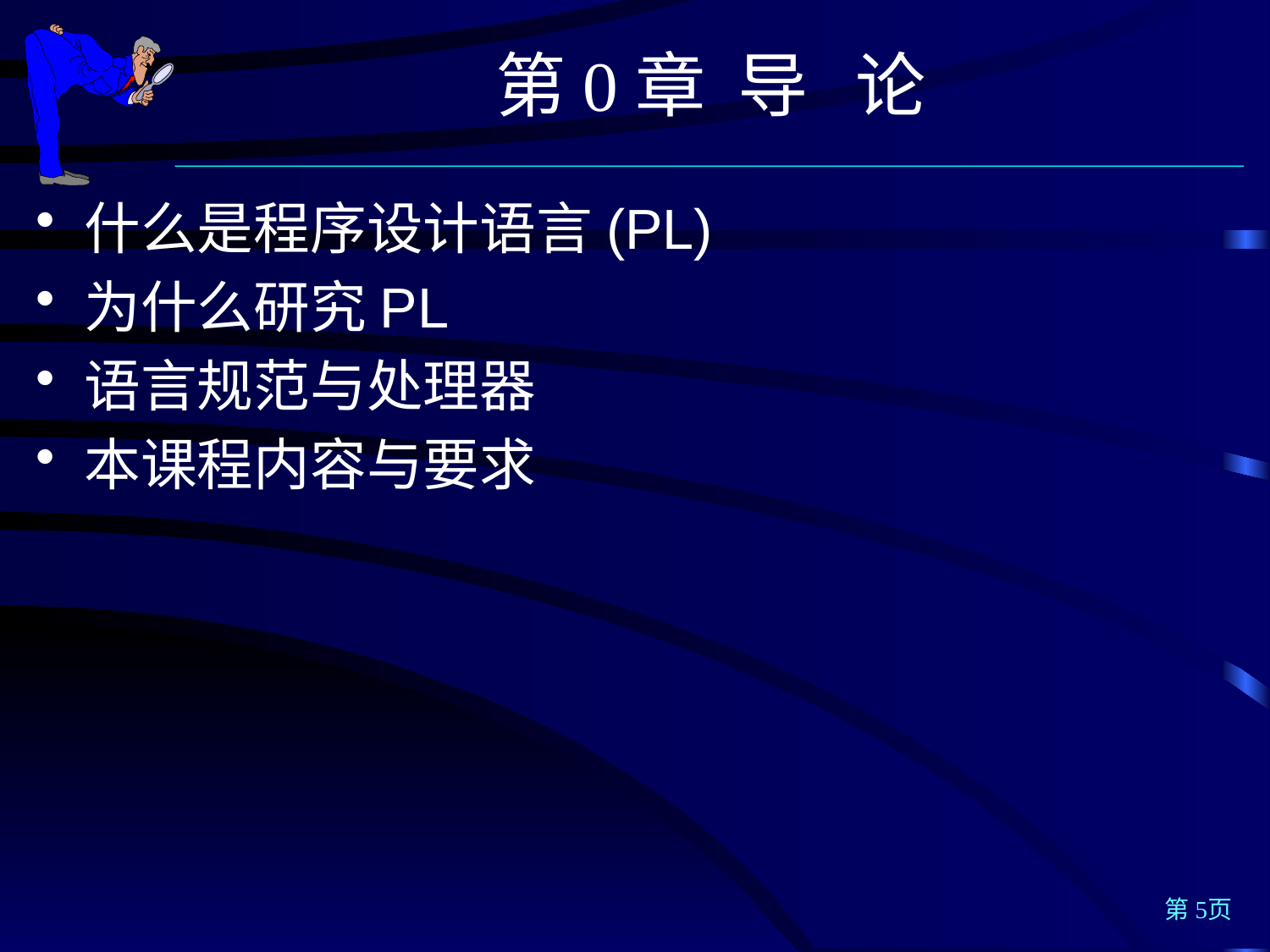

第0章  导   论
什么是程序设计语言(PL)
为什么研究PL
语言规范与处理器
本课程内容与要求
第5页